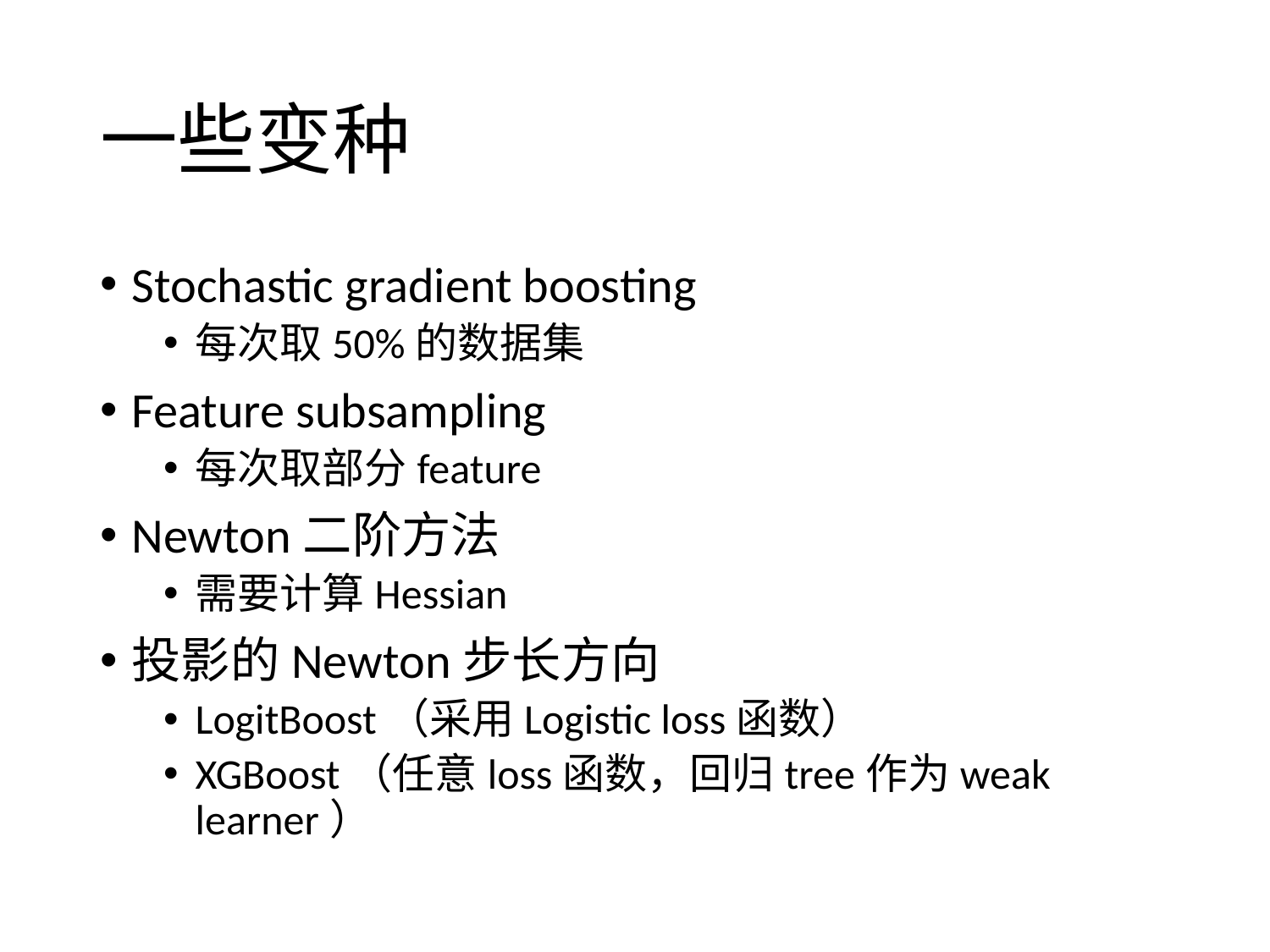

# 一些变种
Stochastic gradient boosting
每次取50%的数据集
Feature subsampling
每次取部分feature
Newton二阶方法
需要计算Hessian
投影的Newton步长方向
LogitBoost（采用Logistic loss函数）
XGBoost（任意loss函数，回归tree作为weak learner）